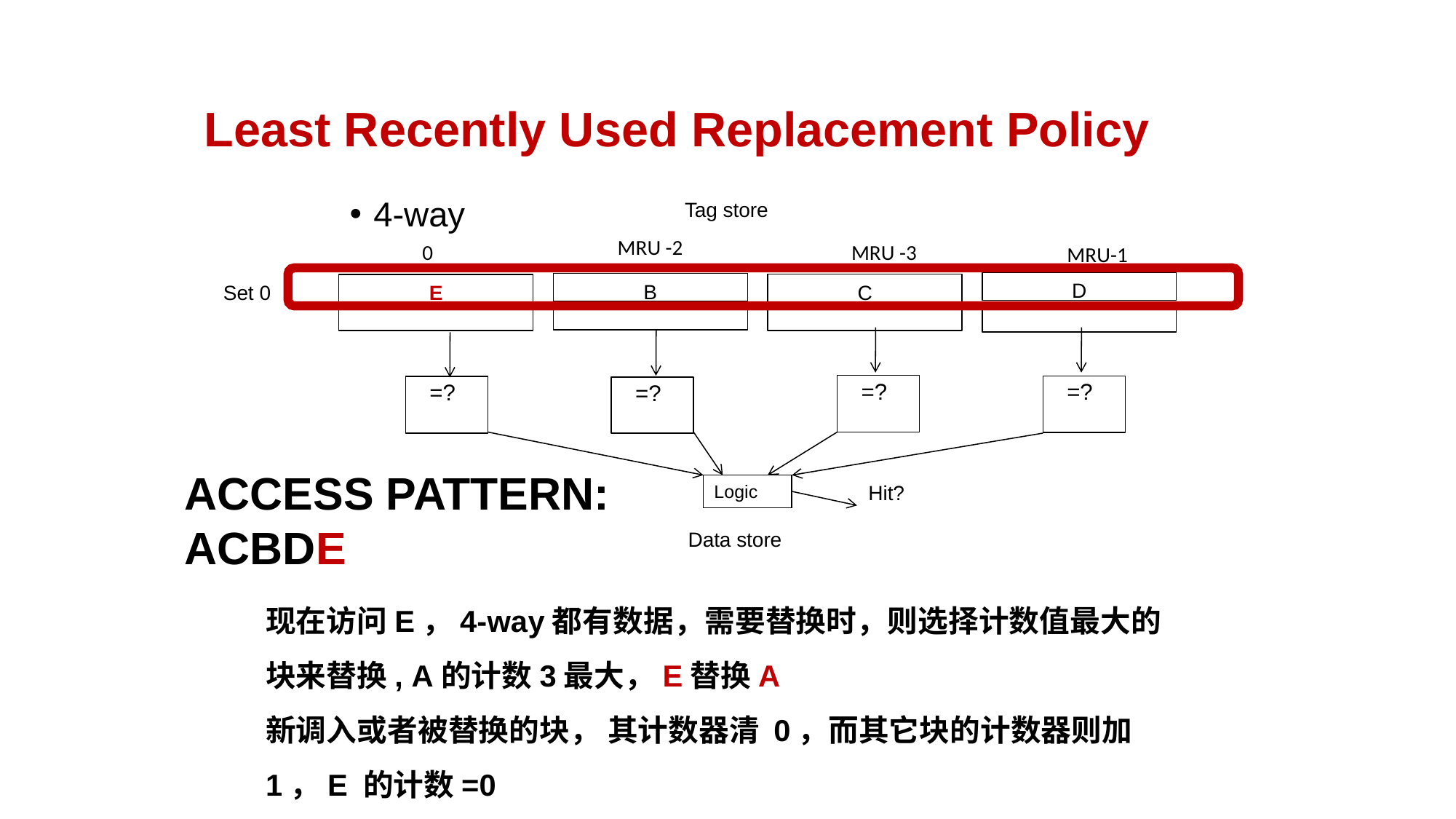

# Least Recently Used Replacement Policy
Tag store
D
B
C
E

=?
=?
=?
=?

Hit?
Logic
Data store
4-way

MRU -2
MRU -3
0
MRU-1

Set 0
ACCESS PATTERN: ACBDE
现在访问E，4-way都有数据，需要替换时，则选择计数值最大的块来替换, A的计数3最大，E替换A
新调入或者被替换的块， 其计数器清 0，而其它块的计数器则加 1，E 的计数=0